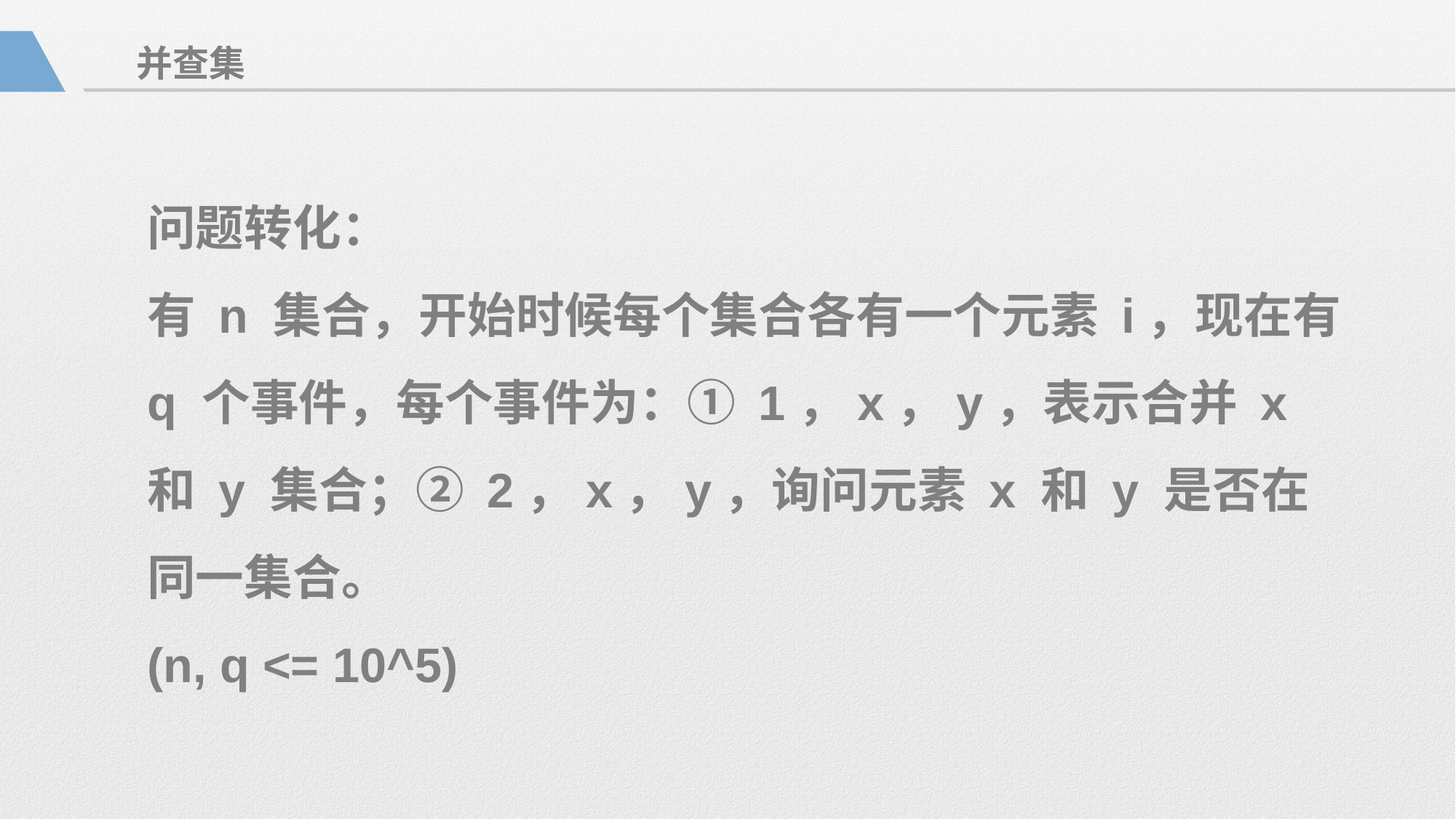

并查集
问题转化：
有 n 集合，开始时候每个集合各有一个元素 i，现在有 q 个事件，每个事件为：① 1，x，y，表示合并 x 和 y 集合；② 2，x，y，询问元素 x 和 y 是否在同一集合。
(n, q <= 10^5)